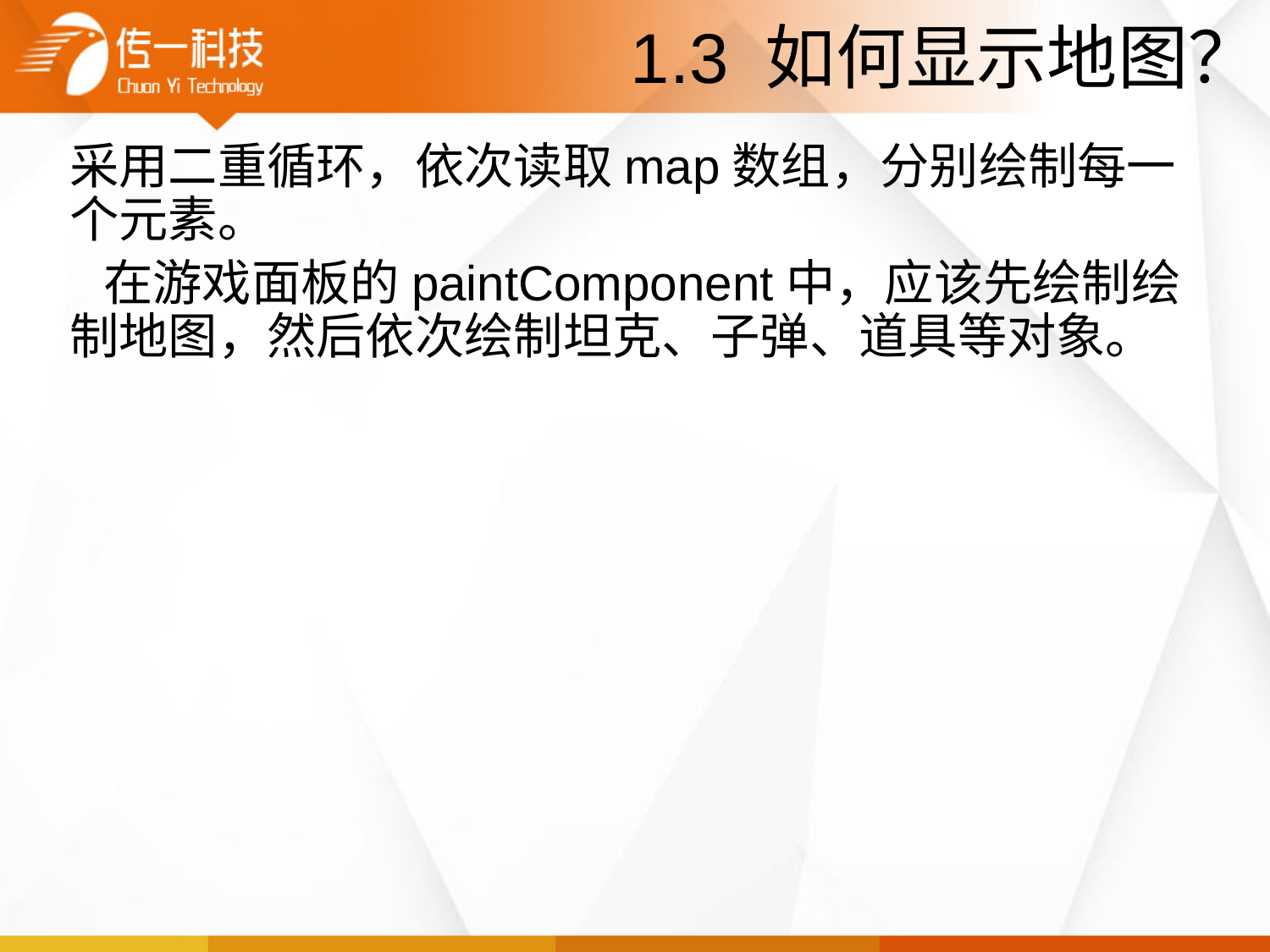

1.3 如何显示地图？
采用二重循环，依次读取map数组，分别绘制每一个元素。
  在游戏面板的paintComponent中，应该先绘制绘制地图，然后依次绘制坦克、子弹、道具等对象。